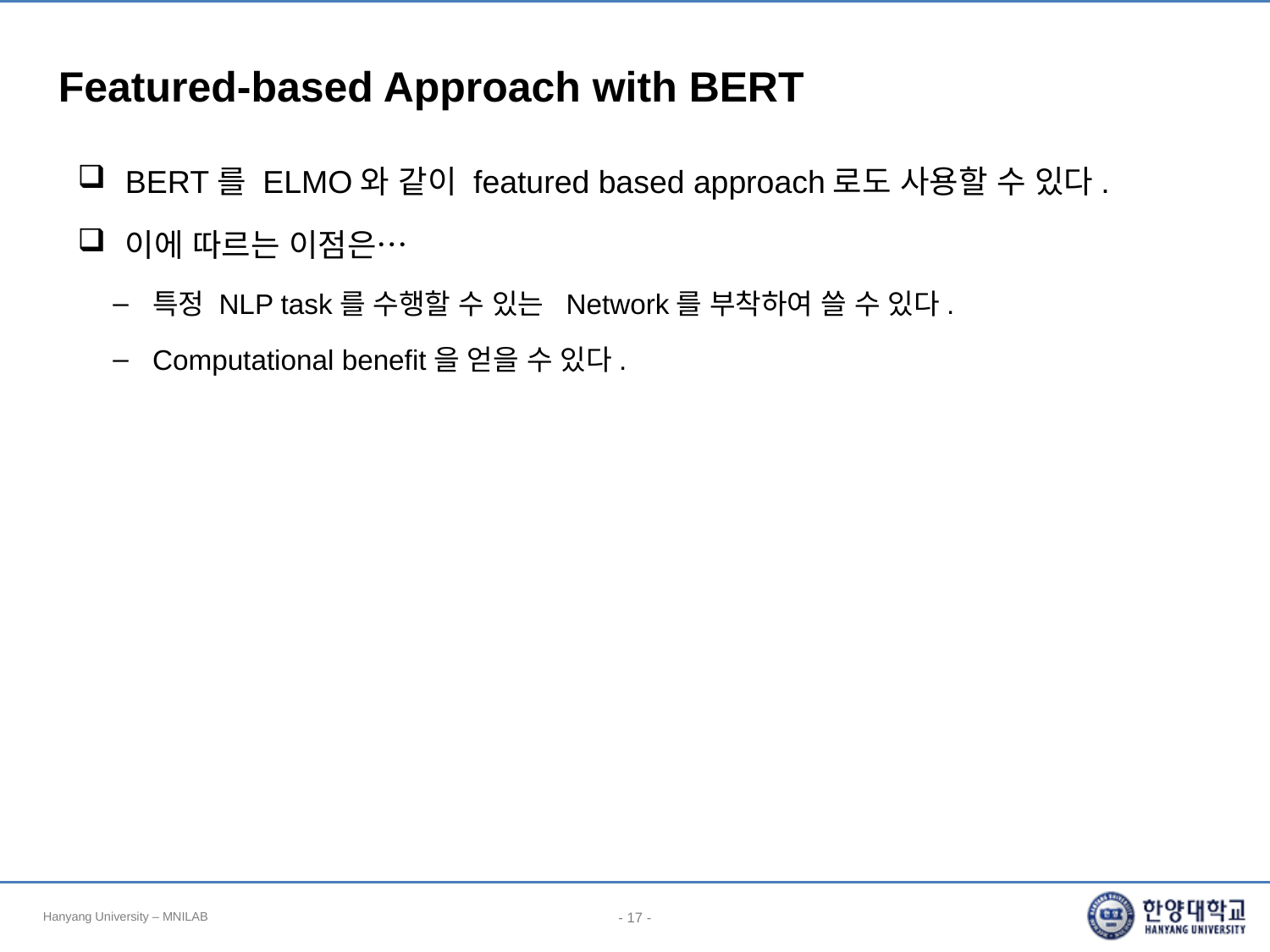

# Featured-based Approach with BERT
BERT를 ELMO와 같이 featured based approach로도 사용할 수 있다.
이에 따르는 이점은…
특정 NLP task를 수행할 수 있는  Network를 부착하여 쓸 수 있다.
Computational benefit을 얻을 수 있다.
I. Select Device